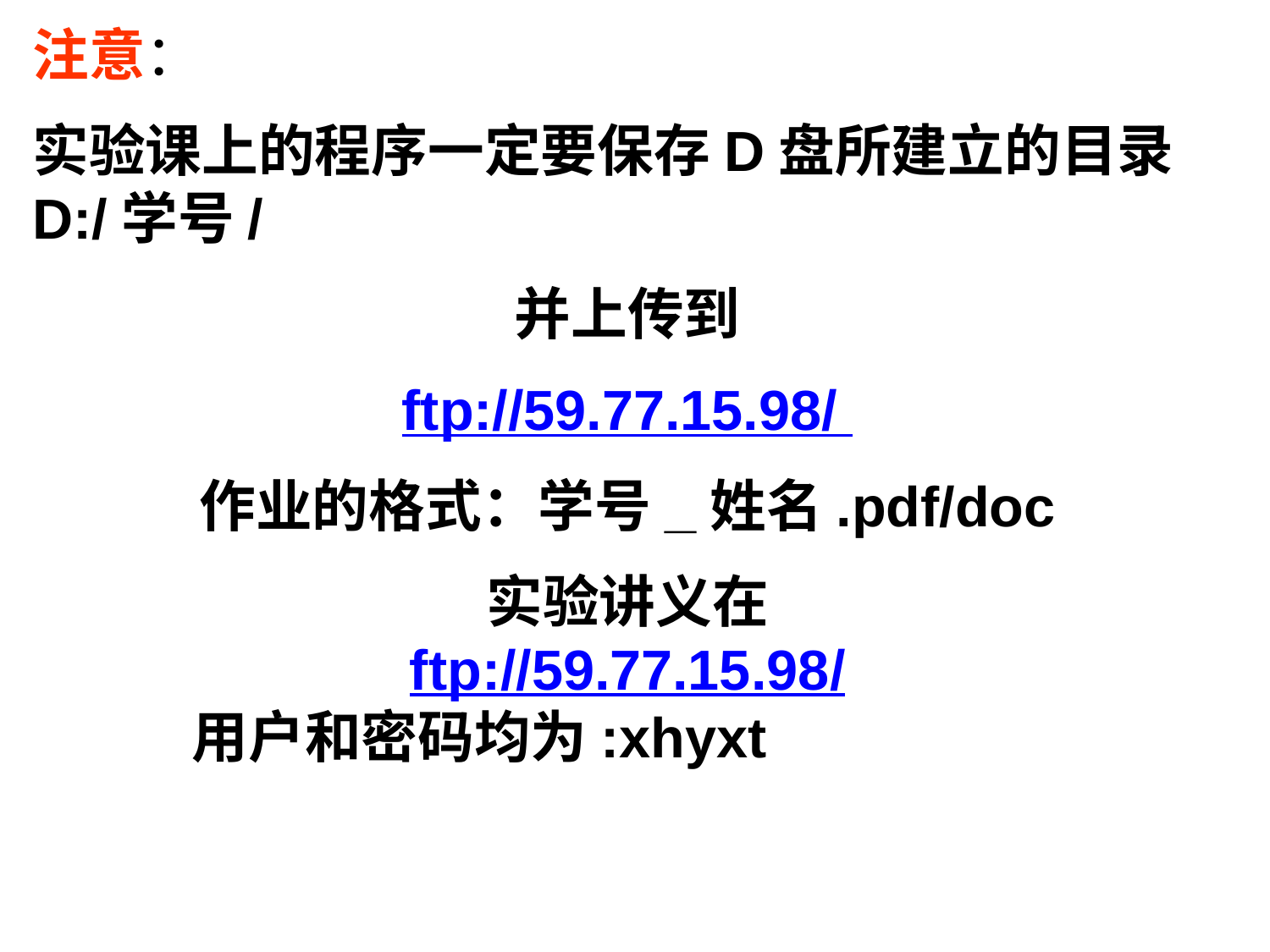

注意：
实验课上的程序一定要保存D盘所建立的目录D:/学号/
并上传到
ftp://59.77.15.98/
作业的格式：学号_姓名.pdf/doc
实验讲义在
ftp://59.77.15.98/
用户和密码均为:xhyxt